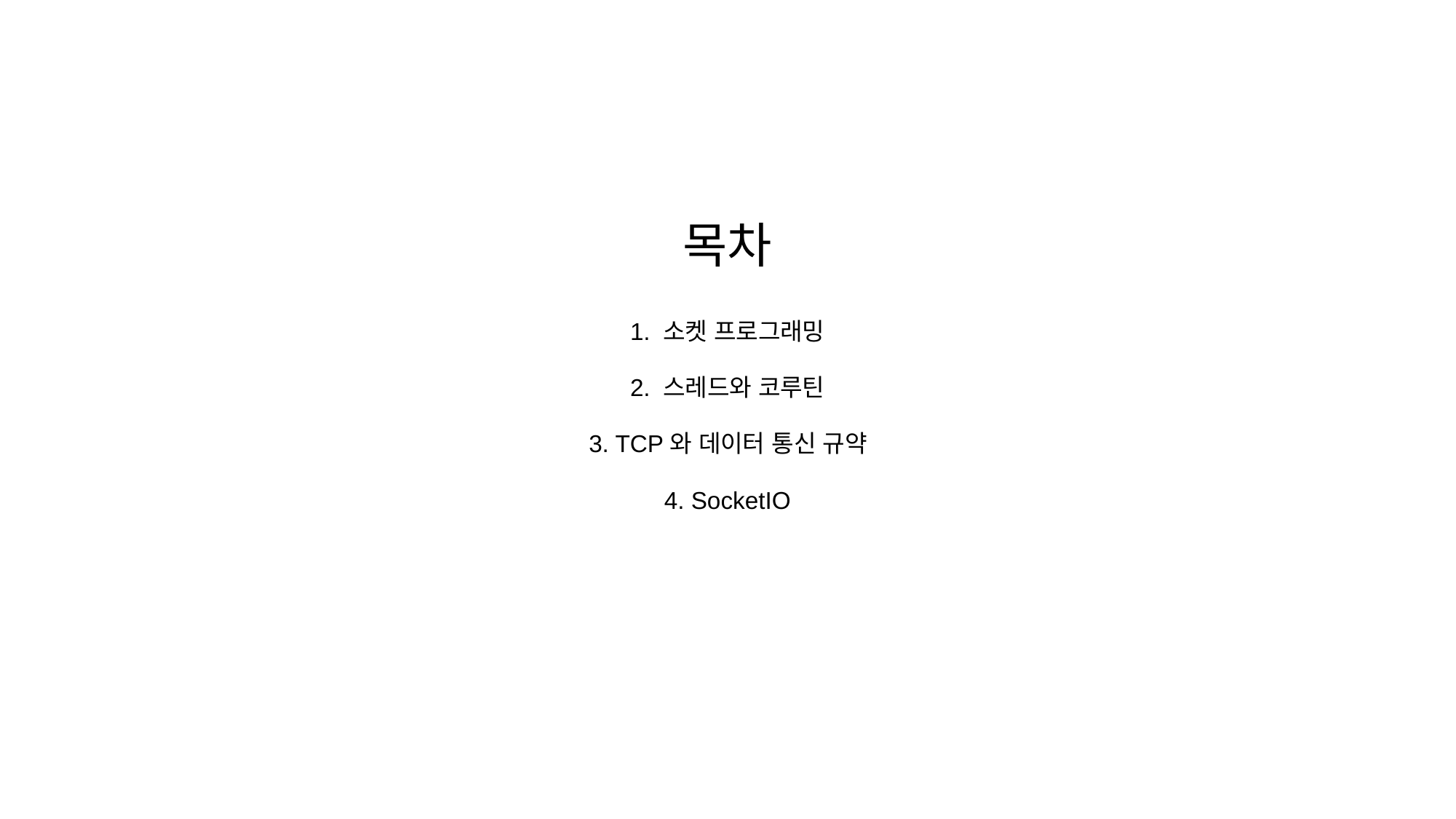

목차
1. 소켓 프로그래밍
2. 스레드와 코루틴
3. TCP와 데이터 통신 규약
4. SocketIO